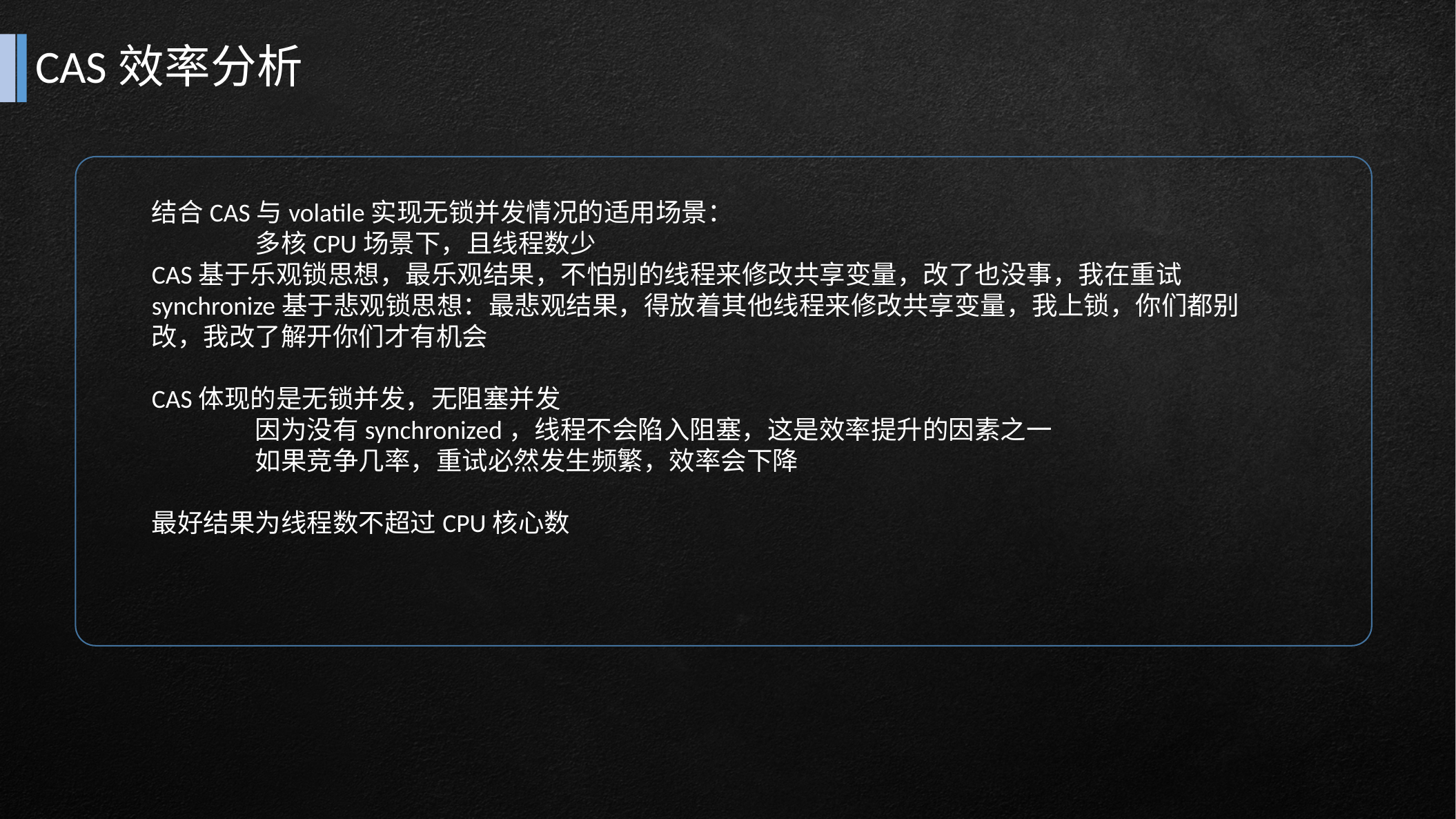

# CAS效率分析

结合CAS与volatile实现无锁并发情况的适用场景：
	多核CPU场景下，且线程数少
CAS基于乐观锁思想，最乐观结果，不怕别的线程来修改共享变量，改了也没事，我在重试
synchronize基于悲观锁思想：最悲观结果，得放着其他线程来修改共享变量，我上锁，你们都别改，我改了解开你们才有机会

CAS体现的是无锁并发，无阻塞并发
	因为没有synchronized，线程不会陷入阻塞，这是效率提升的因素之一
	如果竞争几率，重试必然发生频繁，效率会下降

最好结果为线程数不超过CPU核心数